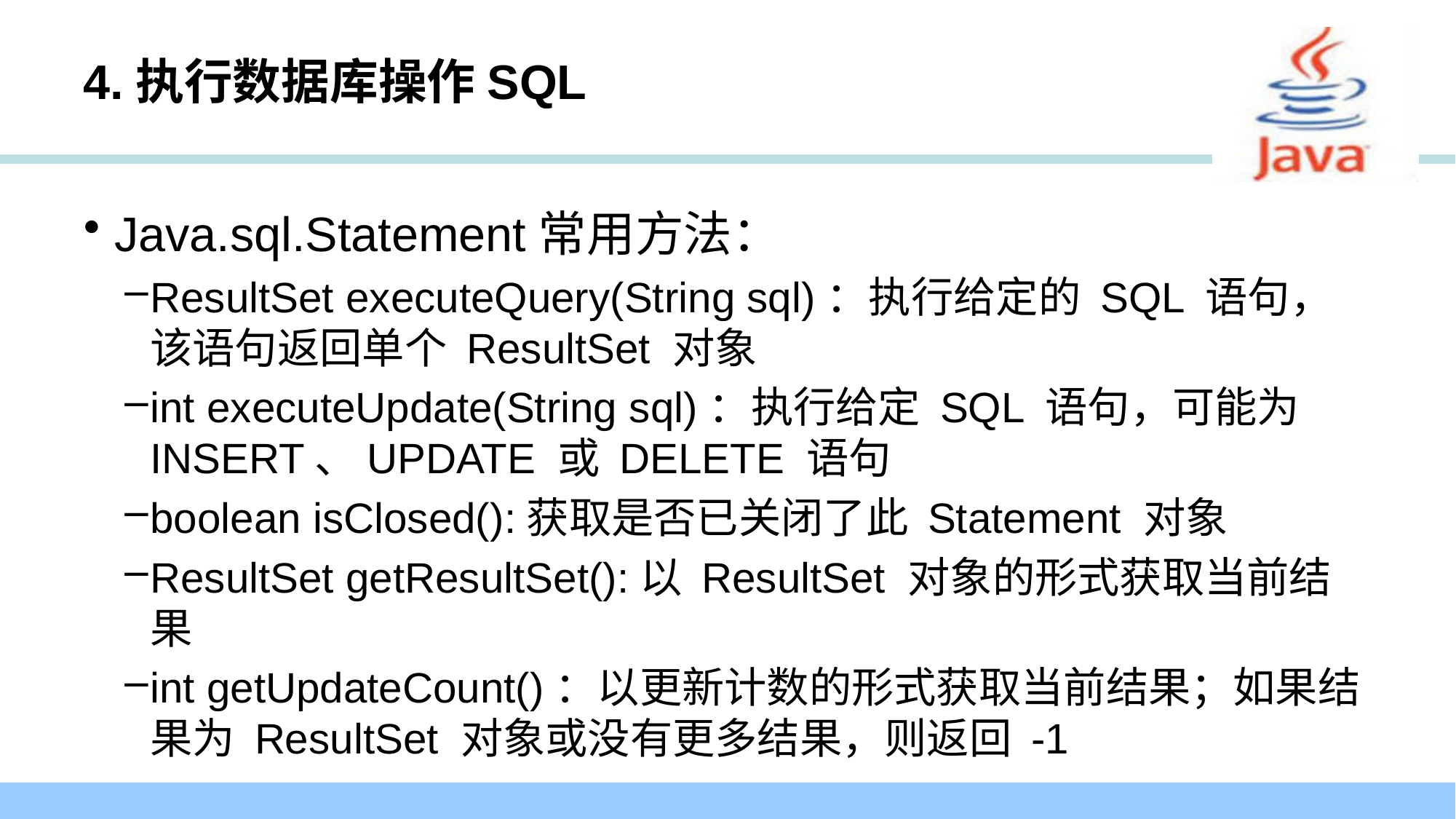

# 4.执行数据库操作SQL
Java.sql.Statement常用方法：
ResultSet executeQuery(String sql)：执行给定的 SQL 语句，该语句返回单个 ResultSet 对象
int executeUpdate(String sql)：执行给定 SQL 语句，可能为 INSERT、UPDATE 或 DELETE 语句
boolean isClosed():获取是否已关闭了此 Statement 对象
ResultSet getResultSet():以 ResultSet 对象的形式获取当前结果
int getUpdateCount()：以更新计数的形式获取当前结果；如果结果为 ResultSet 对象或没有更多结果，则返回 -1